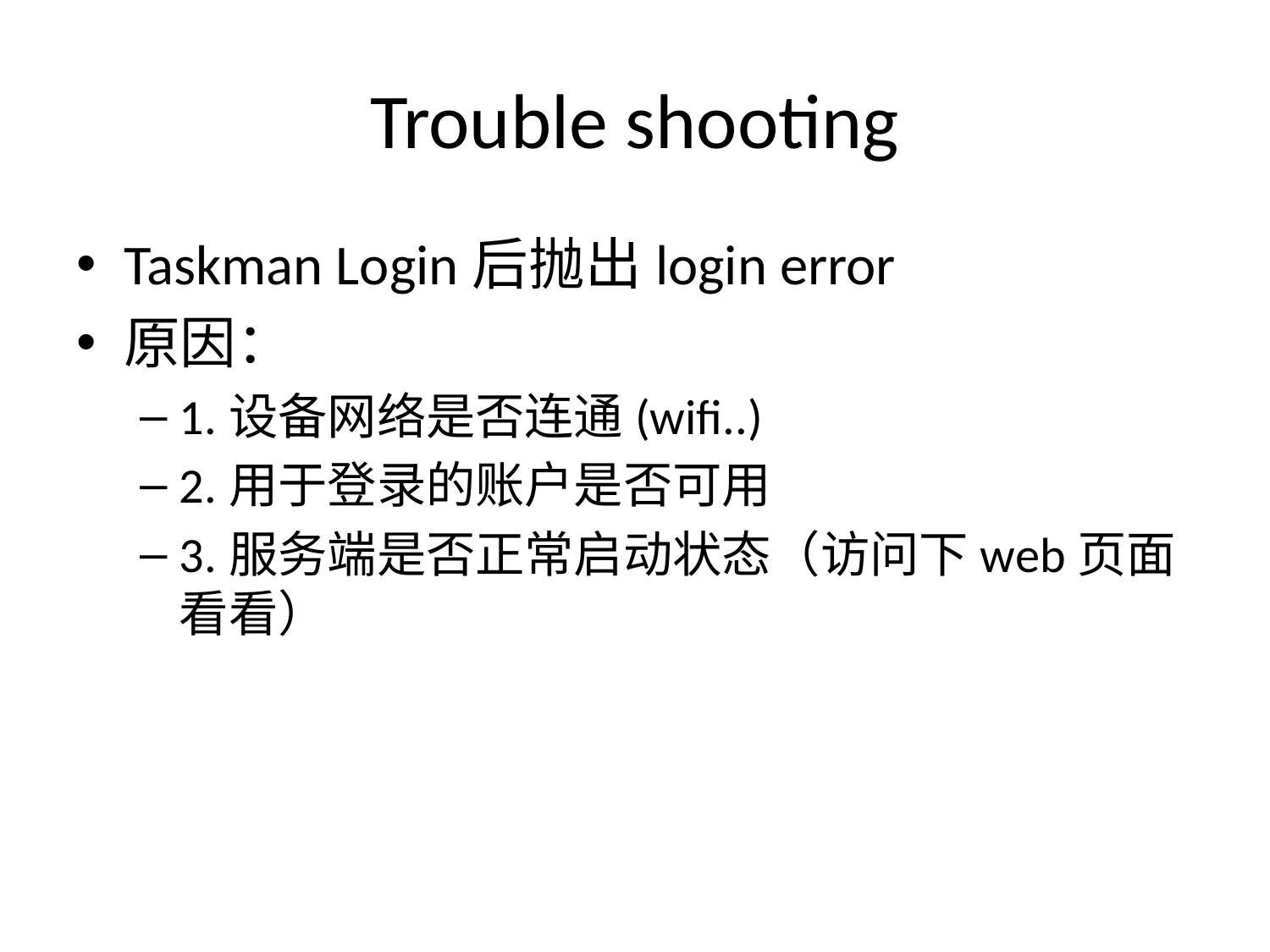

# Trouble shooting
Taskman Login后抛出login error
原因：
1.设备网络是否连通(wifi..)
2.用于登录的账户是否可用
3.服务端是否正常启动状态（访问下web页面看看）